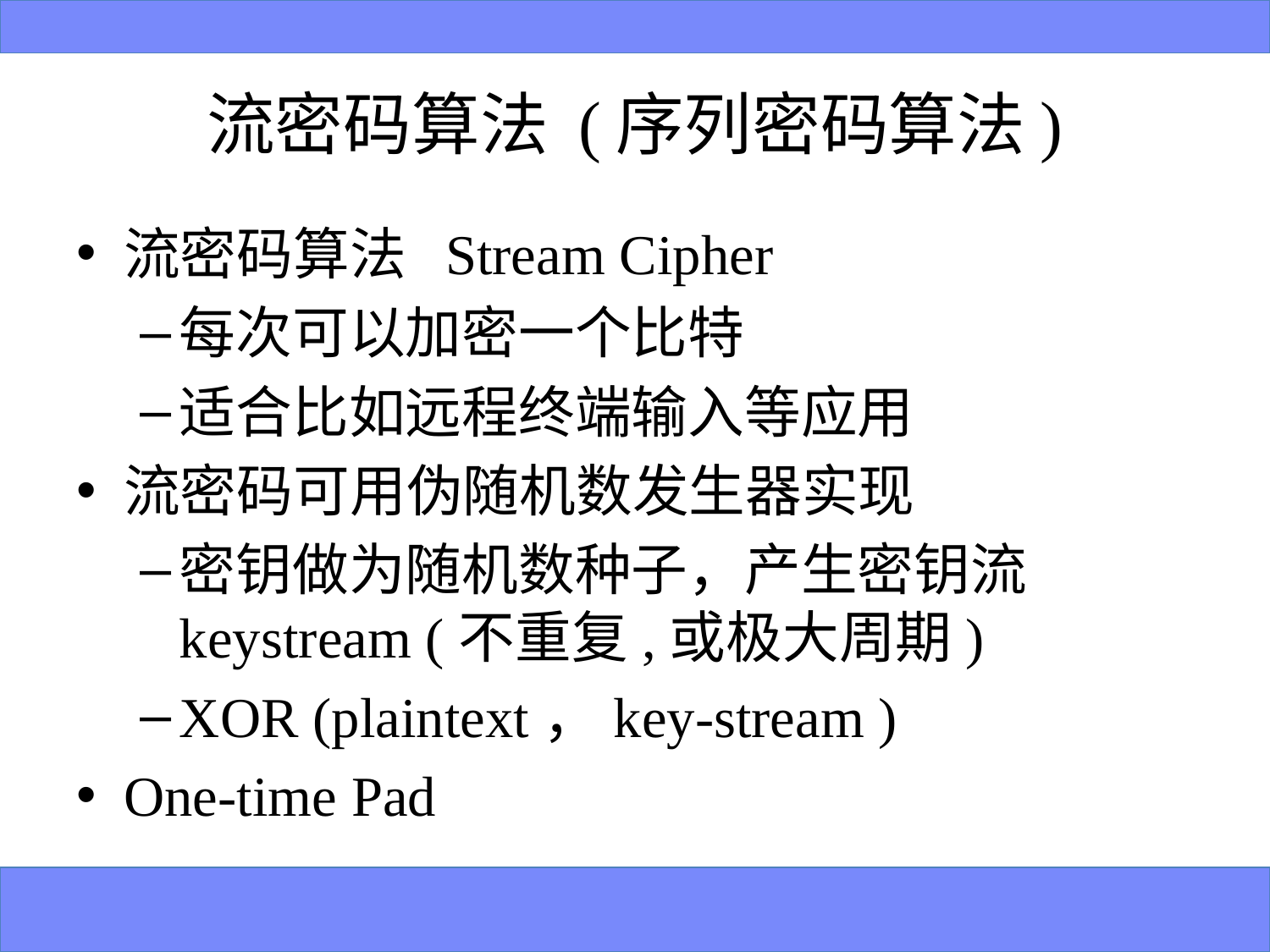

# 流密码算法 (序列密码算法)
流密码算法  Stream Cipher
每次可以加密一个比特
适合比如远程终端输入等应用
流密码可用伪随机数发生器实现
密钥做为随机数种子，产生密钥流keystream (不重复,或极大周期)
XOR (plaintext，key-stream )
One-time Pad